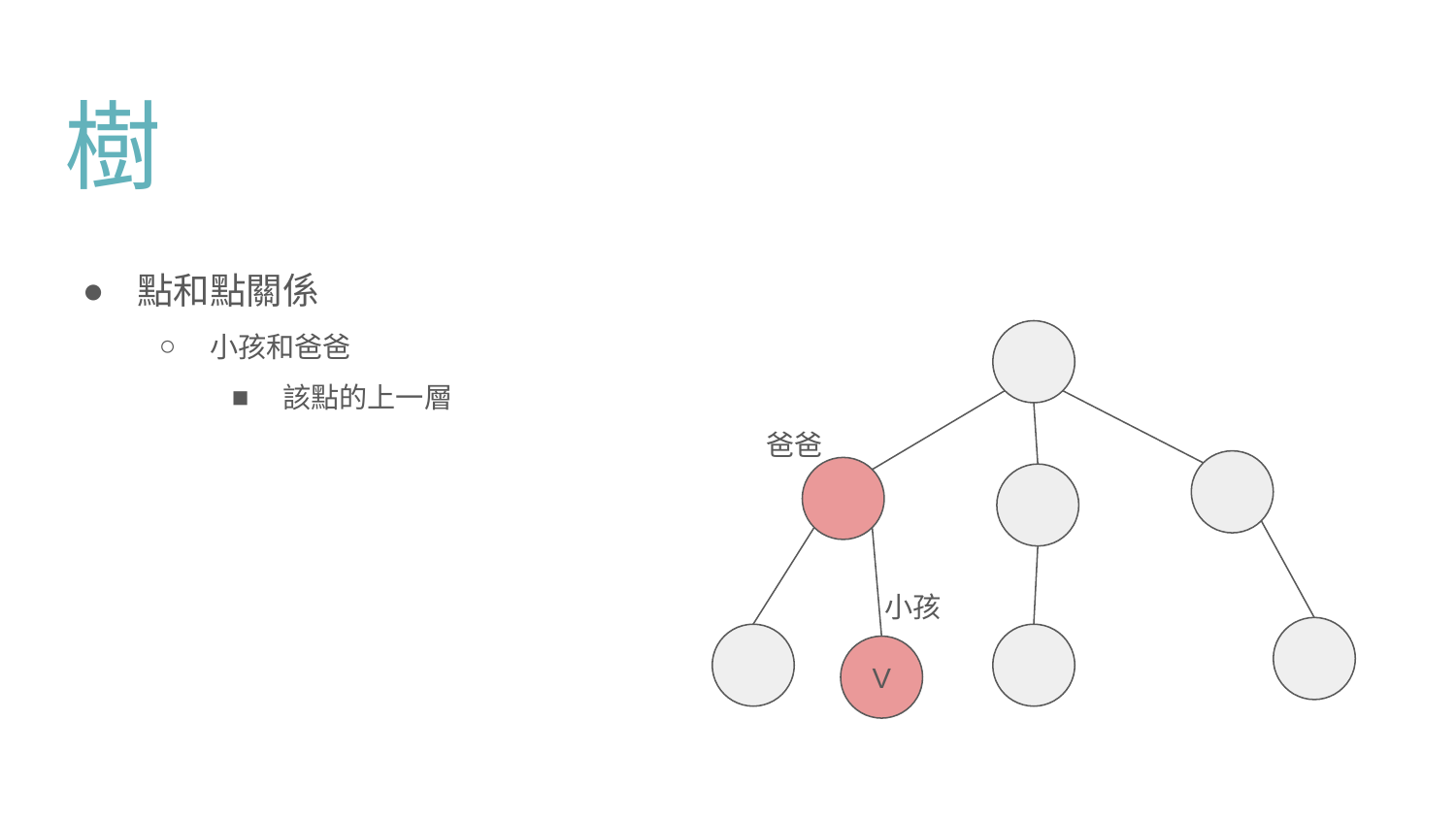

# 樹
點和點關係
小孩和爸爸
該點的上一層

爸爸

小孩

V